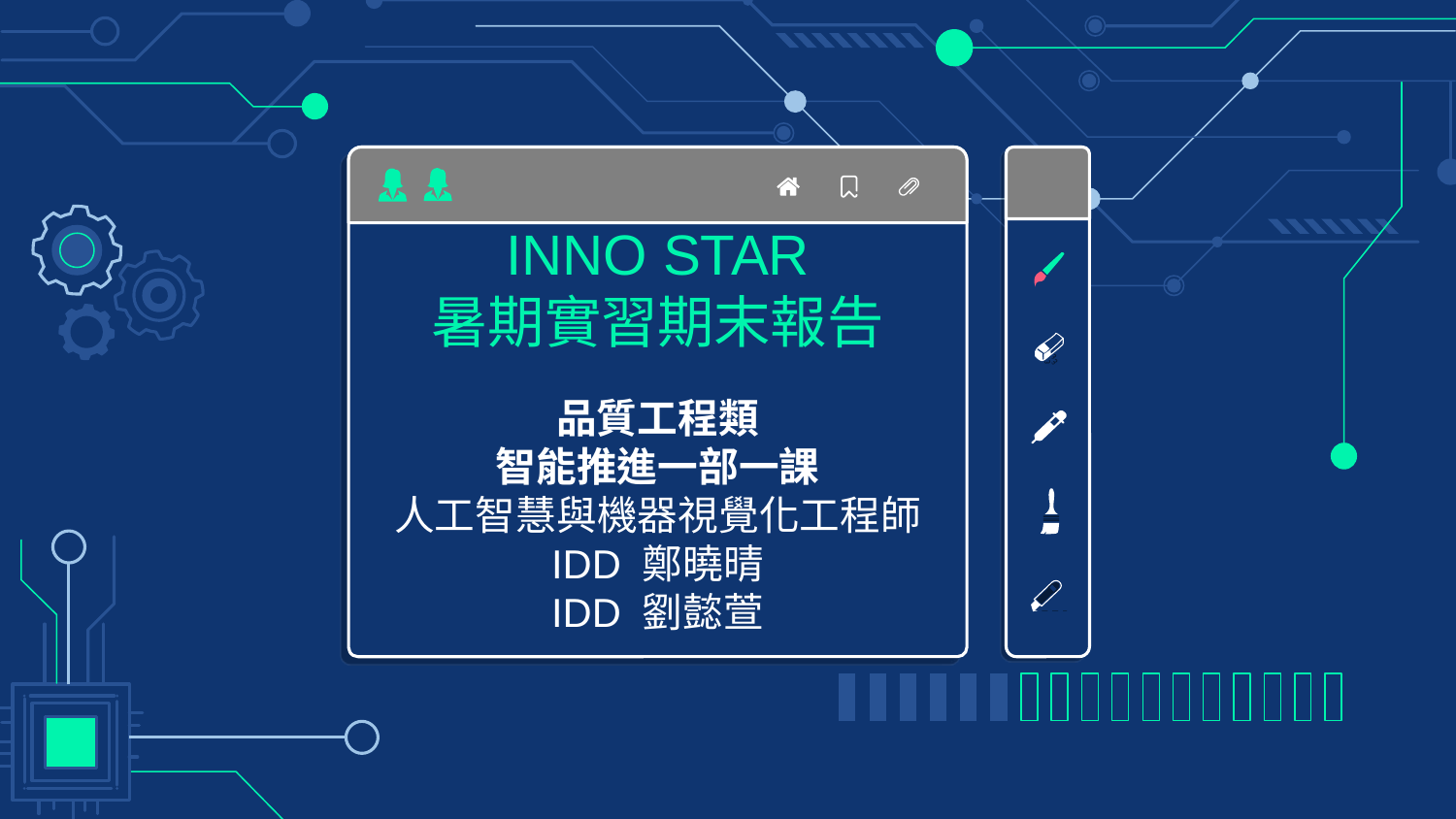

INNO STAR
暑期實習期末報告

品質工程類
智能推進一部一課
人工智慧與機器視覺化工程師
IDD 鄭曉晴
IDD 劉懿萱

▶▶